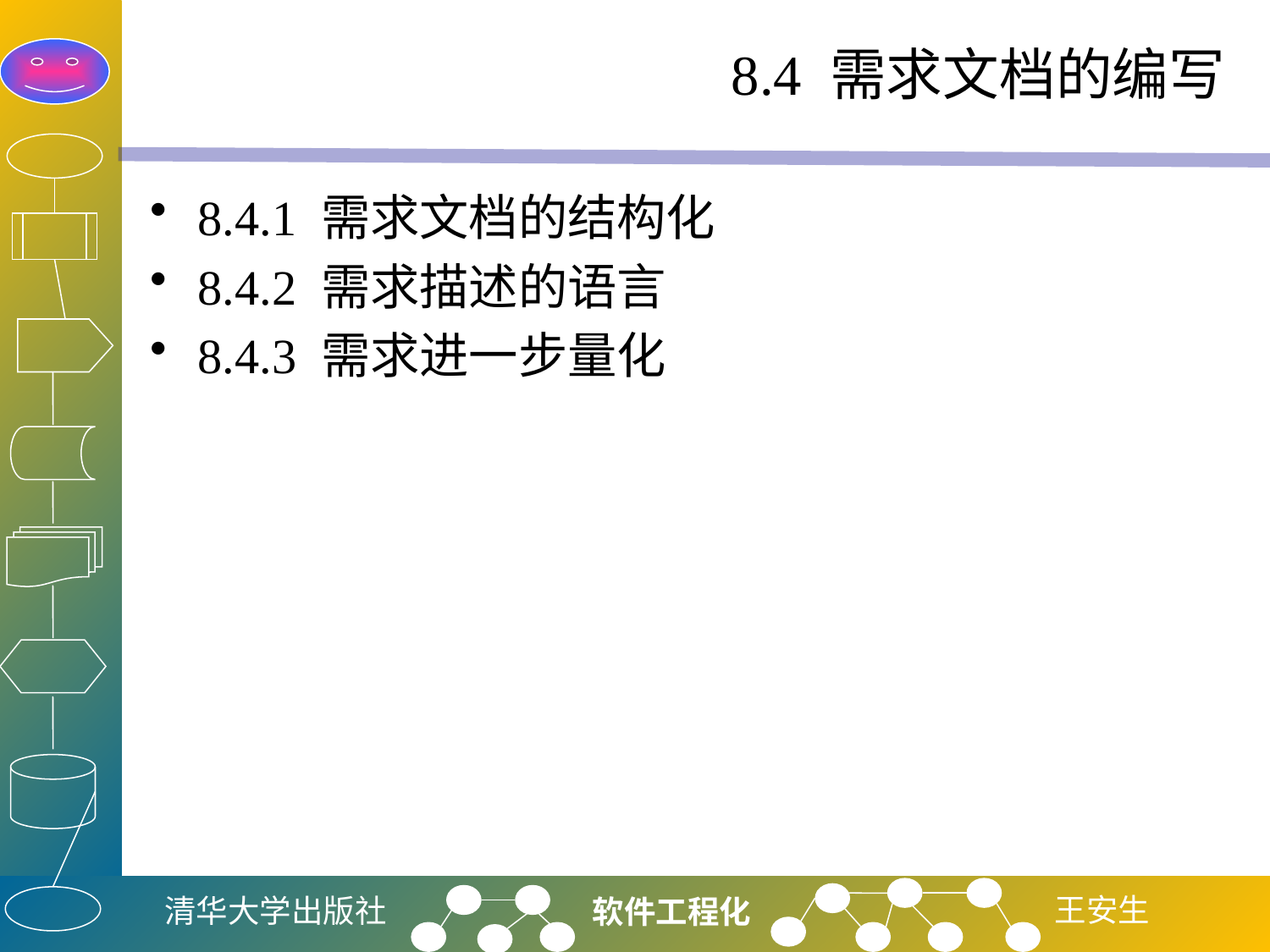

# 8.4 需求文档的编写
8.4.1 需求文档的结构化
8.4.2 需求描述的语言
8.4.3 需求进一步量化